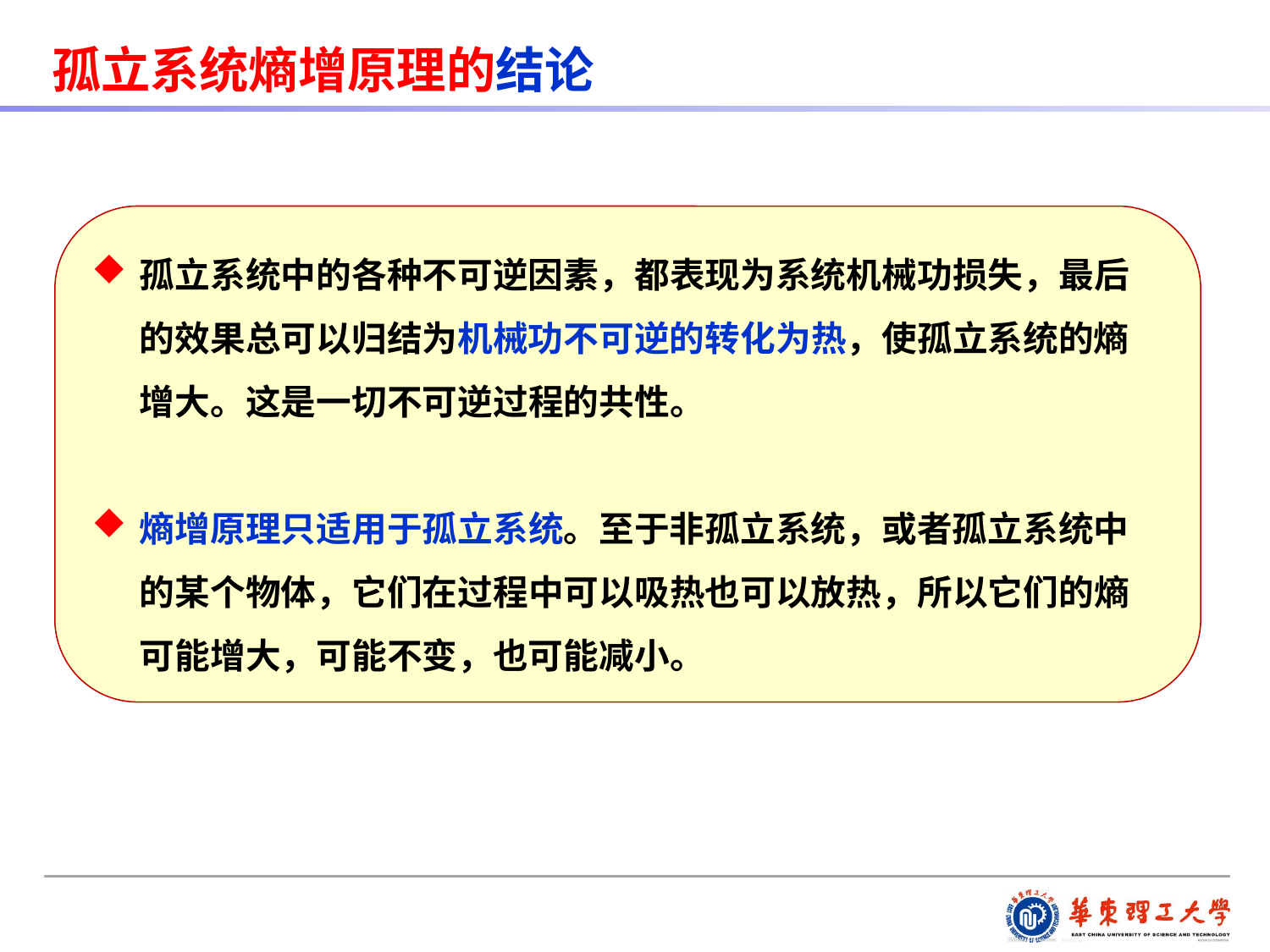

孤立系统熵增原理的结论
孤立系统中的各种不可逆因素，都表现为系统机械功损失，最后的效果总可以归结为机械功不可逆的转化为热，使孤立系统的熵增大。这是一切不可逆过程的共性。

熵增原理只适用于孤立系统。至于非孤立系统，或者孤立系统中的某个物体，它们在过程中可以吸热也可以放热，所以它们的熵可能增大，可能不变，也可能减小。